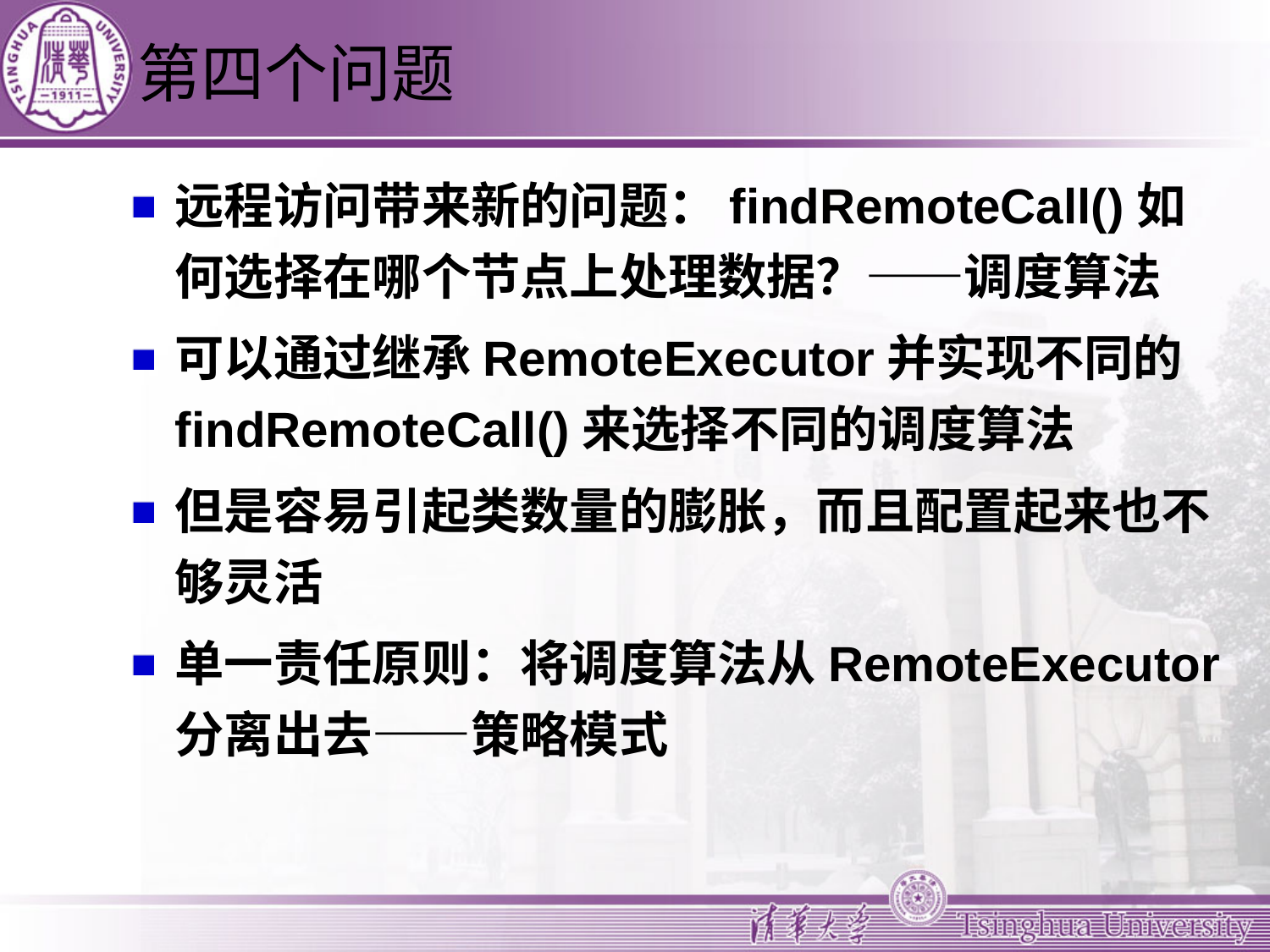

# 第四个问题
远程访问带来新的问题：findRemoteCall()如何选择在哪个节点上处理数据？——调度算法
可以通过继承RemoteExecutor并实现不同的findRemoteCall()来选择不同的调度算法
但是容易引起类数量的膨胀，而且配置起来也不够灵活
单一责任原则：将调度算法从RemoteExecutor分离出去——策略模式